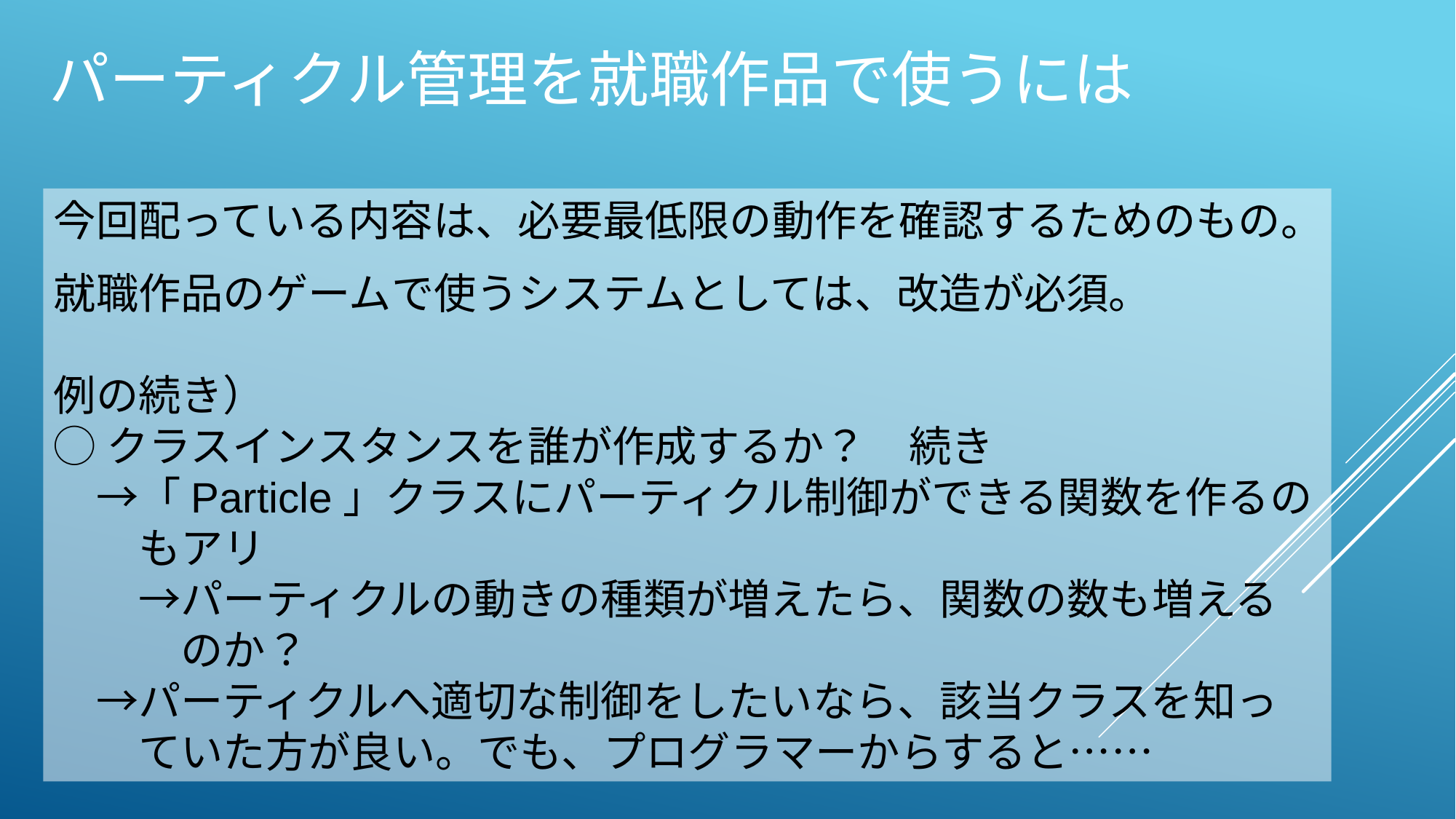

パーティクル管理を就職作品で使うには
今回配っている内容は、必要最低限の動作を確認するためのもの。

就職作品のゲームで使うシステムとしては、改造が必須。

例の続き）
◯クラスインスタンスを誰が作成するか？　続き
　→「Particle」クラスにパーティクル制御ができる関数を作るの
　　もアリ
　　→パーティクルの動きの種類が増えたら、関数の数も増える
　　　のか？
　→パーティクルへ適切な制御をしたいなら、該当クラスを知っ
　　ていた方が良い。でも、プログラマーからすると……